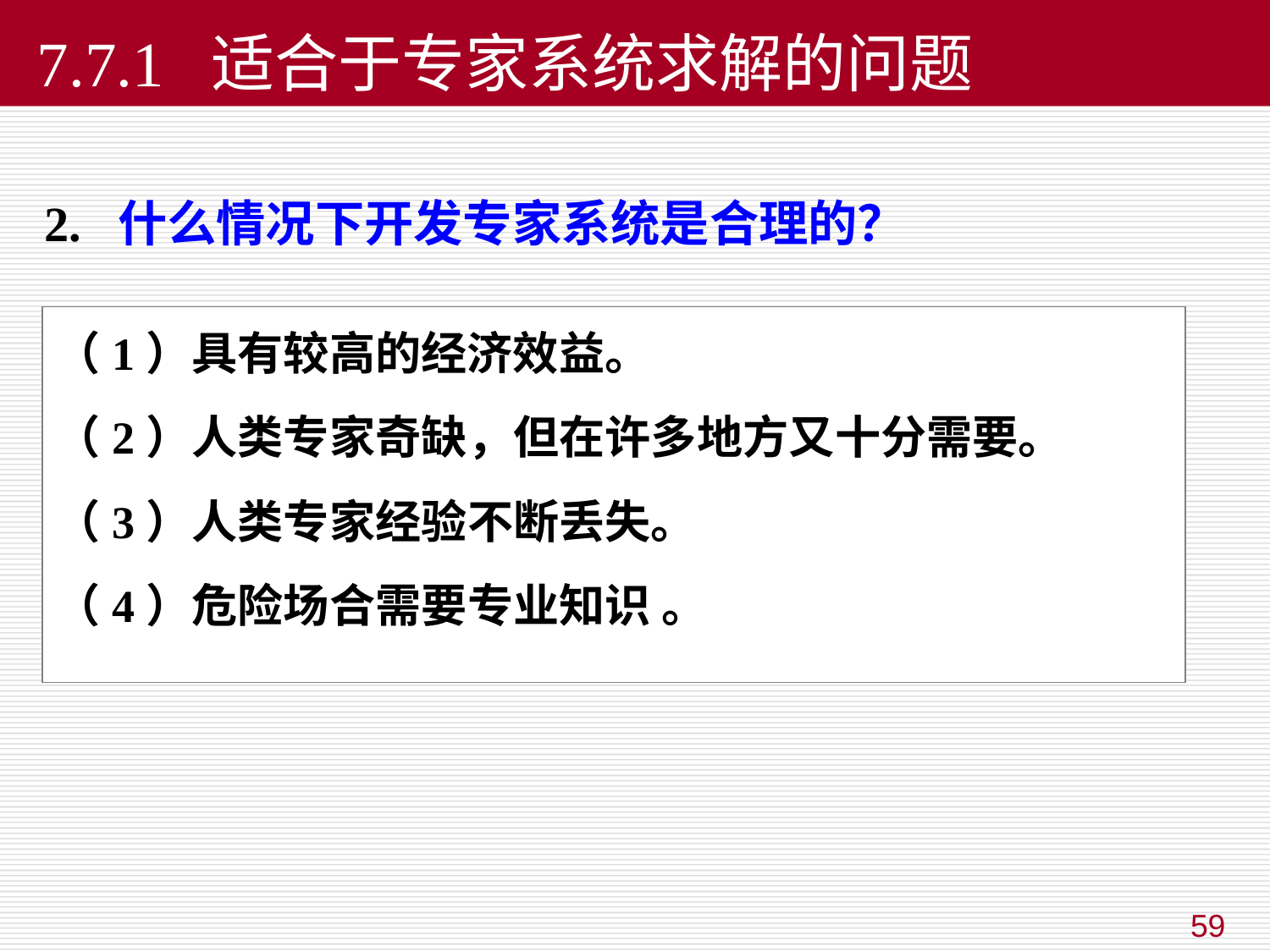

# 7.7.1  适合于专家系统求解的问题
2.  什么情况下开发专家系统是合理的？
（1）具有较高的经济效益。
（2）人类专家奇缺，但在许多地方又十分需要。
（3）人类专家经验不断丢失。
（4）危险场合需要专业知识 。

59